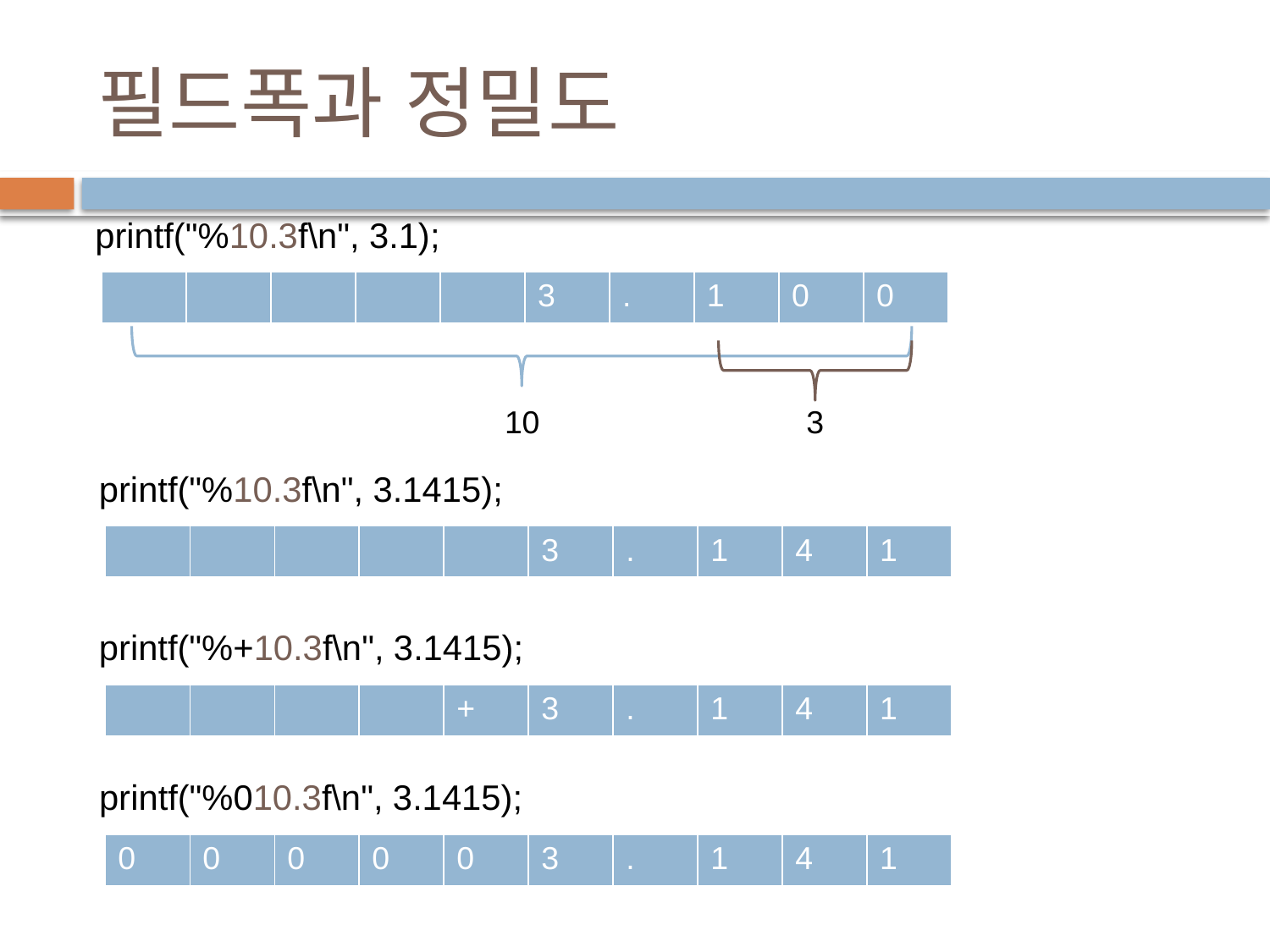

# 필드폭과 정밀도
printf("%10.3f\n", 3.1);
|  |  |  |  |  | 3 | . | 1 | 0 | 0 |
| --- | --- | --- | --- | --- | --- | --- | --- | --- | --- |

10
3
printf("%10.3f\n", 3.1415);
|  |  |  |  |  | 3 | . | 1 | 4 | 1 |
| --- | --- | --- | --- | --- | --- | --- | --- | --- | --- |
printf("%+10.3f\n", 3.1415);
|  |  |  |  | + | 3 | . | 1 | 4 | 1 |
| --- | --- | --- | --- | --- | --- | --- | --- | --- | --- |
printf("%010.3f\n", 3.1415);
| 0 | 0 | 0 | 0 | 0 | 3 | . | 1 | 4 | 1 |
| --- | --- | --- | --- | --- | --- | --- | --- | --- | --- |